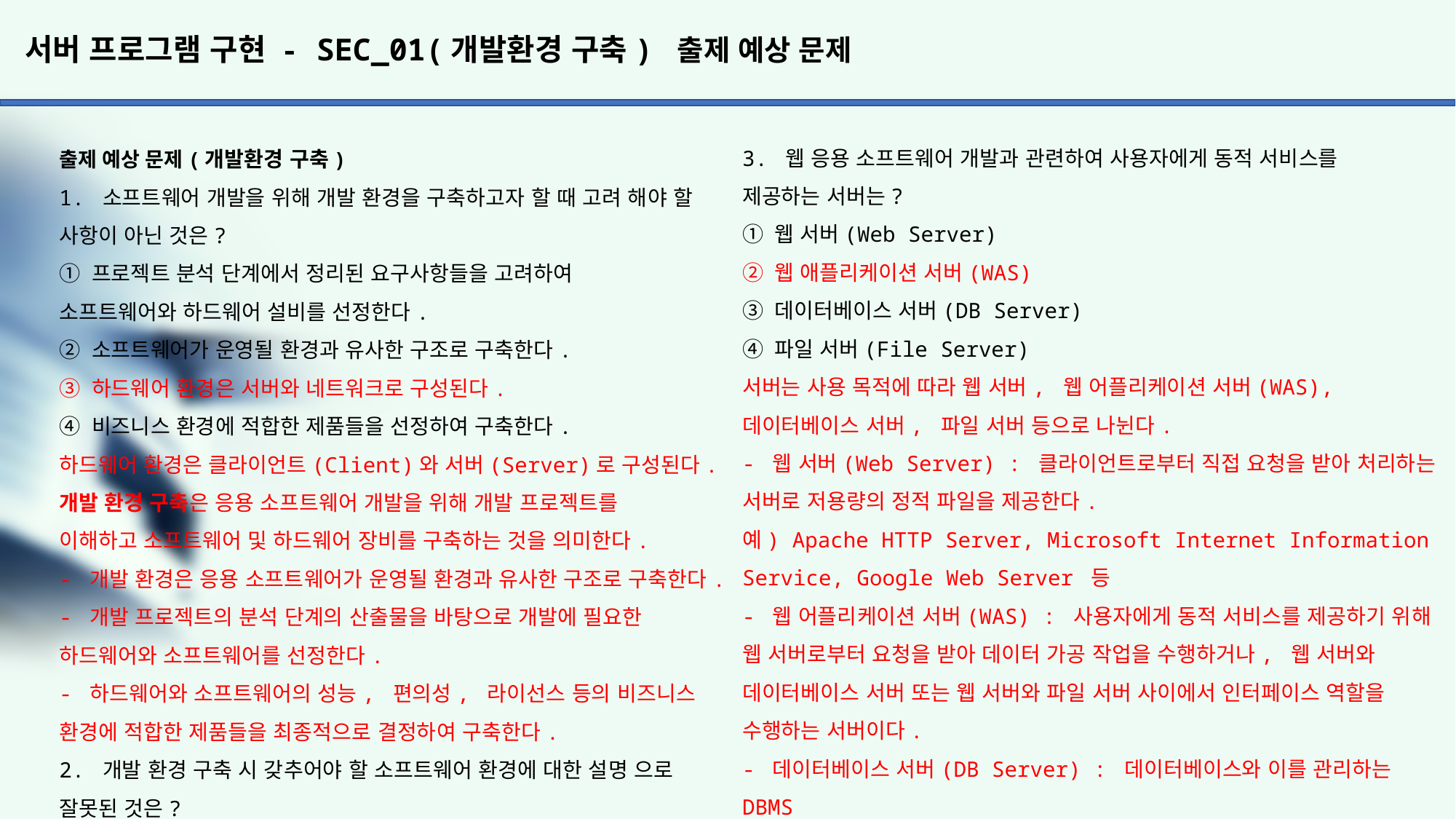

# 서버 프로그램 구현 - SEC_01(개발환경 구축) 출제 예상 문제
3. 웹 응용 소프트웨어 개발과 관련하여 사용자에게 동적 서비스를
제공하는 서버는?
① 웹 서버(Web Server)
② 웹 애플리케이션 서버(WAS)
③ 데이터베이스 서버(DB Server)
④ 파일 서버(File Server)
서버는 사용 목적에 따라 웹 서버, 웹 어플리케이션 서버(WAS), 데이터베이스 서버, 파일 서버 등으로 나뉜다.
- 웹 서버(Web Server) : 클라이언트로부터 직접 요청을 받아 처리하는 서버로 저용량의 정적 파일을 제공한다.
예) Apache HTTP Server, Microsoft Internet Information Service, Google Web Server 등
- 웹 어플리케이션 서버(WAS) : 사용자에게 동적 서비스를 제공하기 위해 웹 서버로부터 요청을 받아 데이터 가공 작업을 수행하거나, 웹 서버와 데이터베이스 서버 또는 웹 서버와 파일 서버 사이에서 인터페이스 역할을 수행하는 서버이다.
- 데이터베이스 서버(DB Server) : 데이터베이스와 이를 관리하는 DBMS
를 운영하는 서버이다.
예) MySQL Server, Oracle Server, Microsoft SQL Server 등
- 파일 서버(File Server) : 데이터베이스에 저장하기에는 비효율적이거나, 서비스 제공을 목적으로 유지하는 파일들을 저장하는 서버이다.
4. 개발 환경 구축 시 고려해야 할 요소들에 대한 설명으로 잘못된
것은?
① 개발 환경은 크게 하드웨어 환경과 소프트웨어 환경으로 구분된다.
② 성능, 편의성, 개발자의 이해도 등 다양한 요소들을 고려하여 환경을 구축한다.
③ 시스템 소프트웨어와 개발 소프트웨어 등은 소프트웨어 환경에 속한다.
④ 하드웨어 환경에는 WAS, OS, DBMS 등이 속한다.
OS, DBMS는 시스템 소프트웨어에 속한다.

출제 예상 문제(개발환경 구축)
1. 소프트웨어 개발을 위해 개발 환경을 구축하고자 할 때 고려 해야 할 사항이 아닌 것은?
① 프로젝트 분석 단계에서 정리된 요구사항들을 고려하여
소프트웨어와 하드웨어 설비를 선정한다.
② 소프트웨어가 운영될 환경과 유사한 구조로 구축한다.
③ 하드웨어 환경은 서버와 네트워크로 구성된다.
④ 비즈니스 환경에 적합한 제품들을 선정하여 구축한다.
하드웨어 환경은 클라이언트(Client)와 서버(Server)로 구성된다.
개발 환경 구축은 응용 소프트웨어 개발을 위해 개발 프로젝트를
이해하고 소프트웨어 및 하드웨어 장비를 구축하는 것을 의미한다.
- 개발 환경은 응용 소프트웨어가 운영될 환경과 유사한 구조로 구축한다.
- 개발 프로젝트의 분석 단계의 산출물을 바탕으로 개발에 필요한 하드웨어와 소프트웨어를 선정한다.
- 하드웨어와 소프트웨어의 성능, 편의성, 라이선스 등의 비즈니스 환경에 적합한 제품들을 최종적으로 결정하여 구축한다.
2. 개발 환경 구축 시 갖추어야 할 소프트웨어 환경에 대한 설명 으로 잘못된 것은?
① 요구사항의 수집과 분석 및 추적을 위한 관리 도구를 구축해야 한다.
② HTML, CSS, 이미지 등을 처리할 웹 서버를 구축해야 한다.
③ 소프트웨어 개발을 위한 구현 도구를 구축해야 한다.
④ 산출물들을 버전별로 관리할 형상 관리 도구를 구축해야 한다.
소프트웨어 환경은 클라이언트와 서버 운영을 위한 시스템 소프트웨어와 개발에 사용되는 개발 소프트웨어로 구성된다.
- 시스템 소프트웨어에는 운영체제(OS), 웹 서버 및 WAS 운용을 위한 서버 프로그램, DBMS가 있다.
- 개발 소프트웨어에는 요구사항 관리 도구, 설계/모델링 도구, 구현 도구, 빌드 도구, 테스트 도구, 형상 관리 도구 등이 있다.
① 요구사항 관리 도구 : 요구사항의 수집과 분석, 추적 등을 편리하게 도와주는 소프트웨어
예) JIRA, IMB DOORS, Reqtify, Trello 등
② 설계/모델링 도구 : UML(통합 모델링 언어)을 지원하며, 개발의 전 과정에서 설계 및 모델링을 도와주는 소프트웨어
예) DB Designer, PlantUML, ArgoUML 등
③ 구현 도구 : 개발 언어를 통해 애플리케이션의 실제 구현을 지원하는 소프트웨어
예) Eclipse, IntelliJ IDEA, Visual Studio, NetBeans, Node.js
④ 빌드 도구 : 구현 도구를 통해 작성된 소스의 빌드 및 배포, 라이브러리 관리를 지원하는 소프트웨어
예) Ant, Gradle, Maven, Jenkins 등
⑤ 테스트 도구 : 모듈들이 요구사항에 적합하게 구현되었는지 테스트하는 소프트웨어
예) CppUnit, Junit, HttpUnit, NUnit, Spring Test 등
⑥ 형상 관리 도구 : 산출물을 버전별로 관리하여 품질 향상을 지원하는 소프트웨어
예) GIT, CVS, Subversion, Mercurial 등